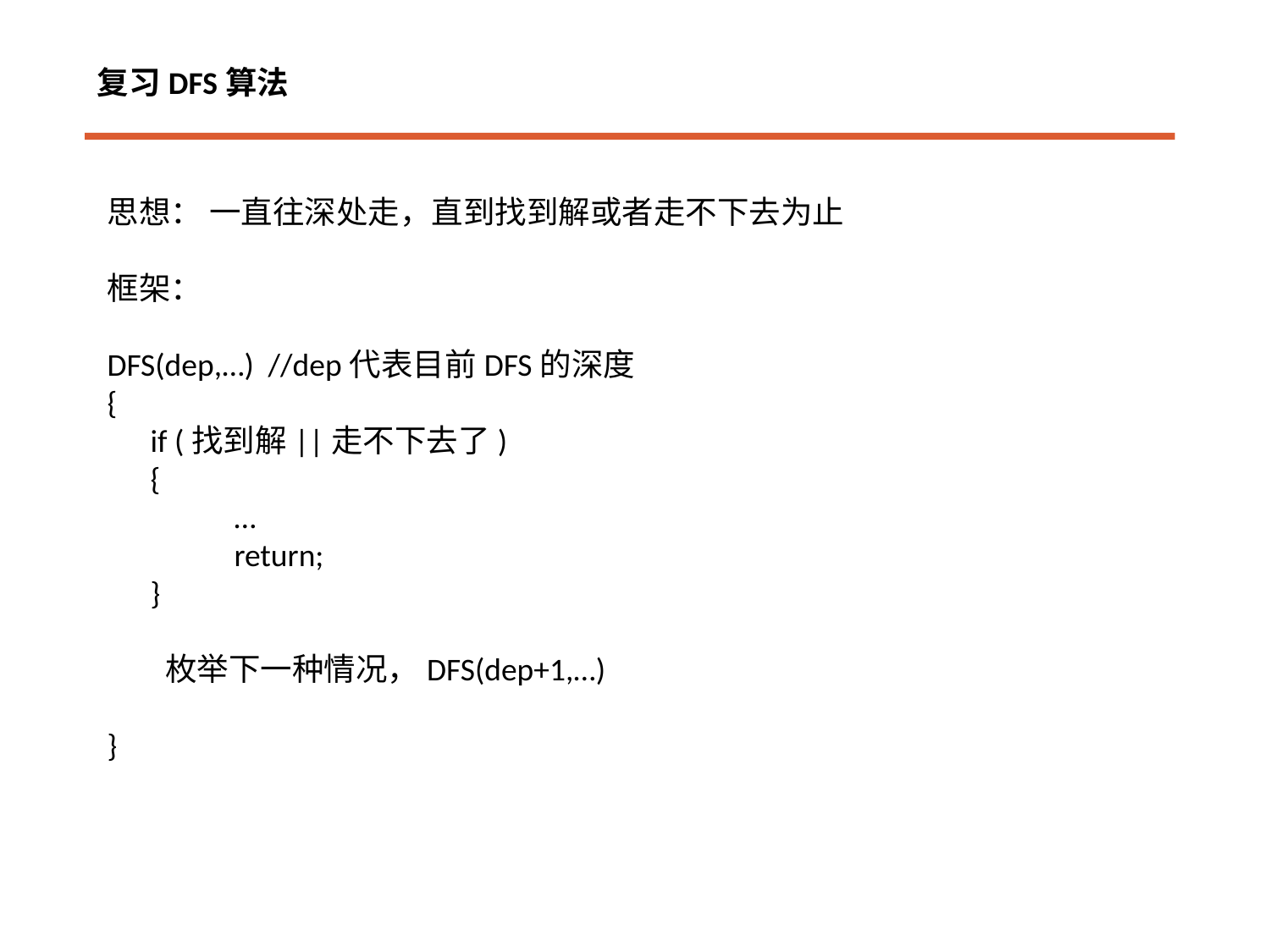

复习DFS算法

思想： 一直往深处走，直到找到解或者走不下去为止

框架：

DFS(dep,…)  //dep代表目前DFS的深度
{
      if (找到解||走不下去了)
      {
	…
	return;
      }

       枚举下一种情况，DFS(dep+1,…)

}
2